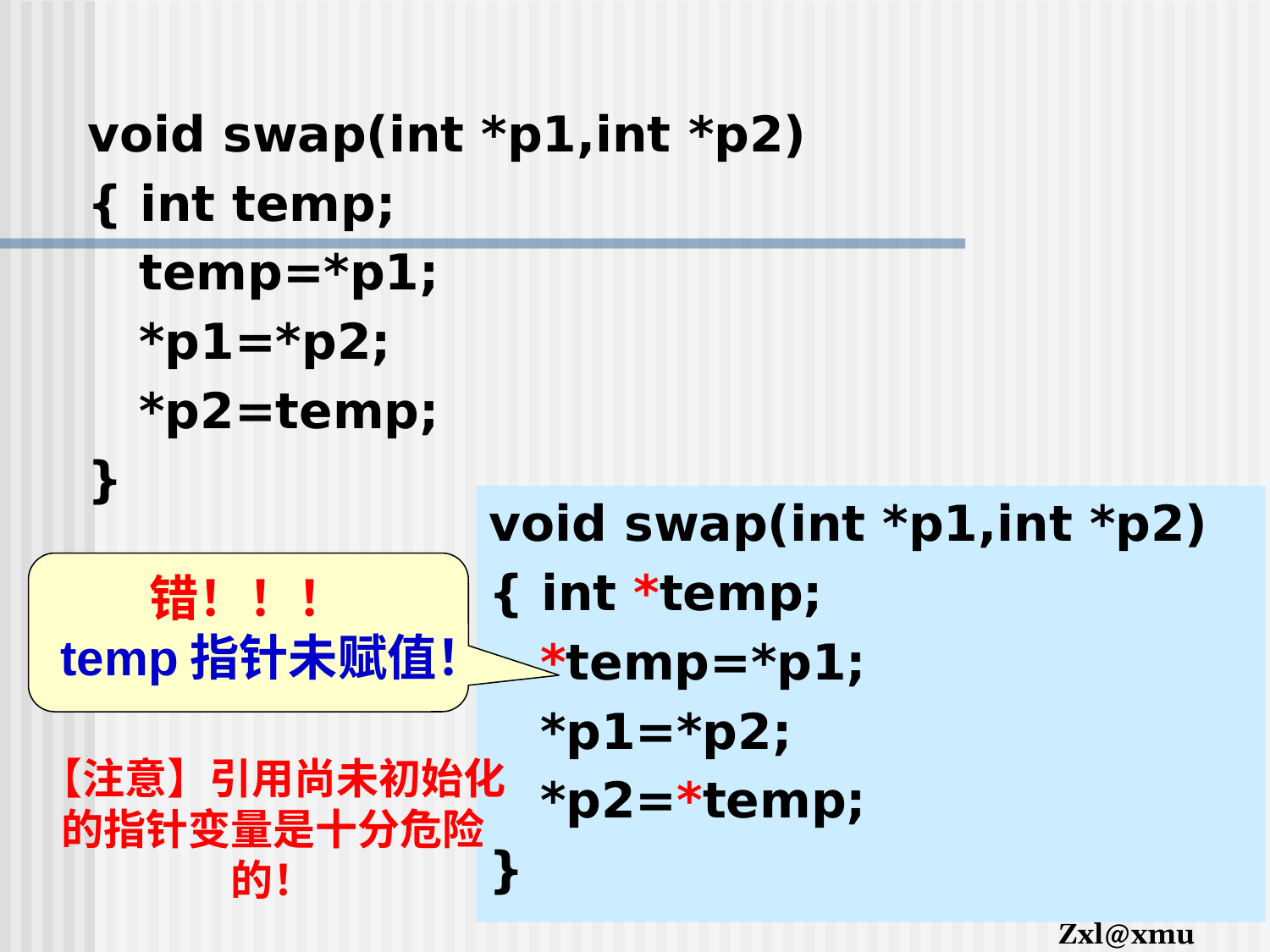

void swap(int *p1,int *p2)
{ int temp;
   temp=*p1;
   *p1=*p2;
   *p2=temp;
}

void swap(int *p1,int *p2)
{ int *temp;
   *temp=*p1;
   *p1=*p2;
   *p2=*temp;
}

错！！！
temp指针未赋值！
【注意】引用尚未初始化的指针变量是十分危险的！